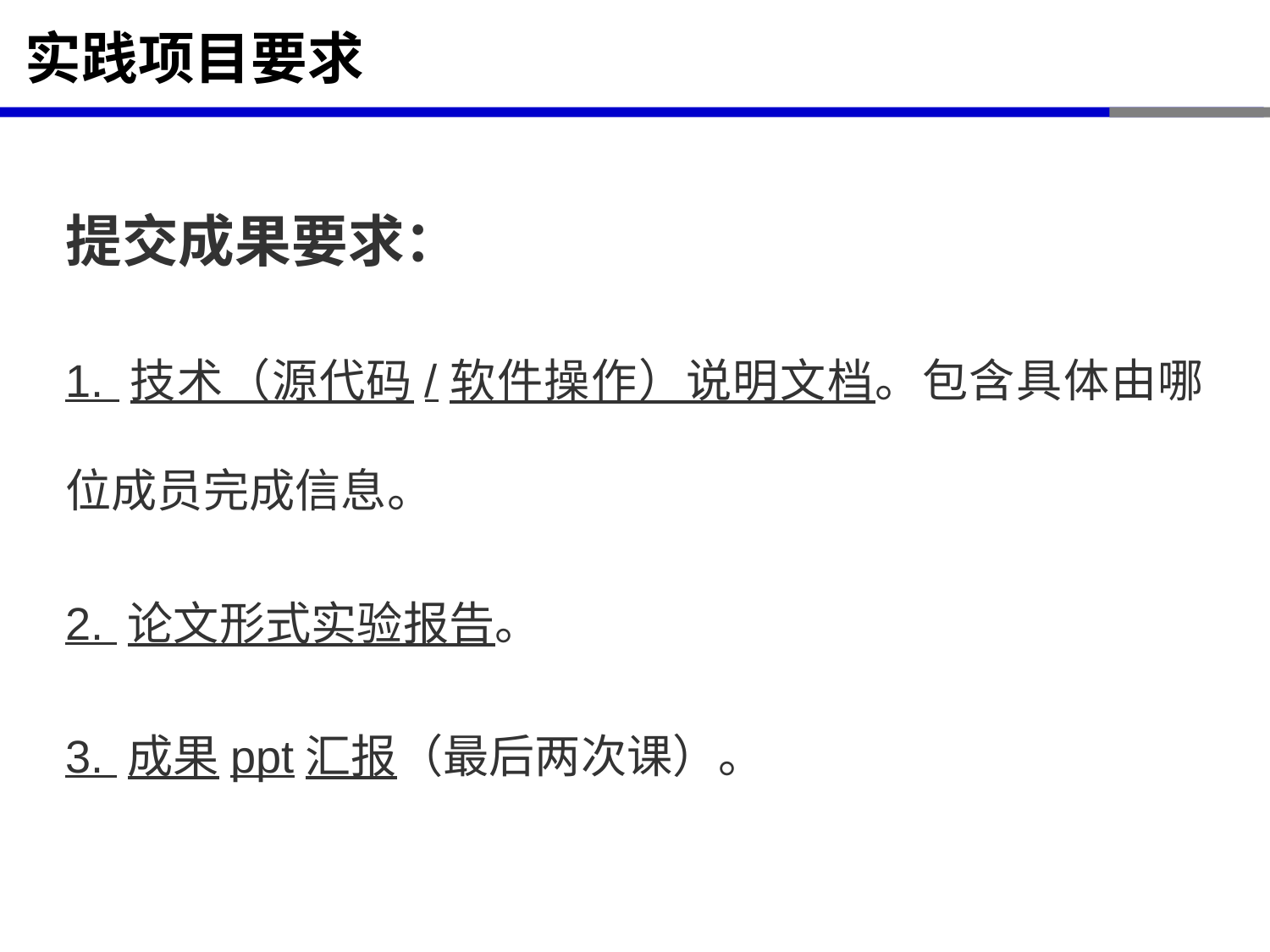

# 实践项目要求
提交成果要求：
1. 技术（源代码/软件操作）说明文档。包含具体由哪位成员完成信息。
2. 论文形式实验报告。
3. 成果ppt汇报（最后两次课）。